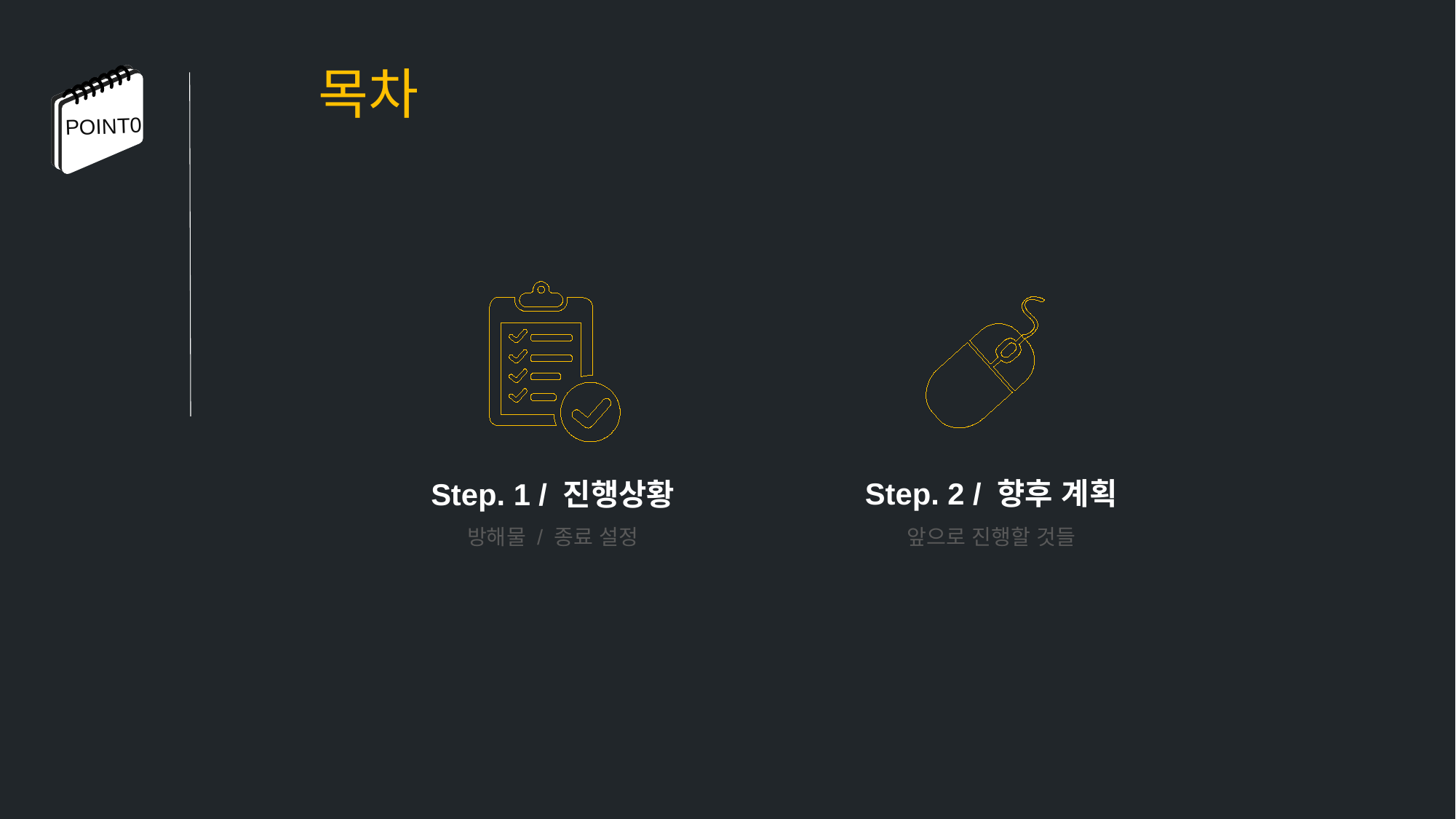

목차

POINT0

Step. 2 / 향후 계획
앞으로 진행할 것들
Step. 1 / 진행상황
방해물 / 종료 설정